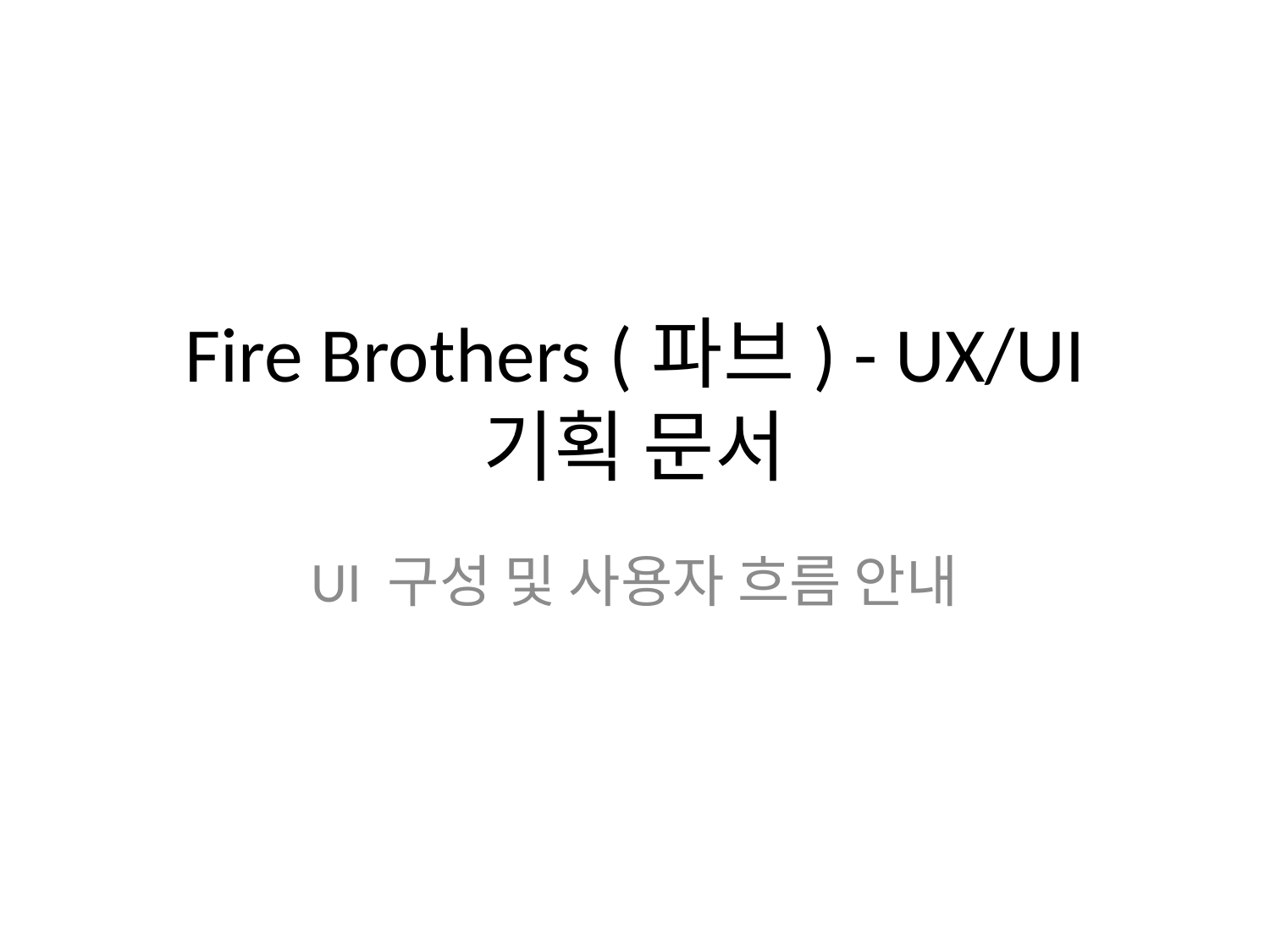

# Fire Brothers (파브) - UX/UI 기획 문서
UI 구성 및 사용자 흐름 안내